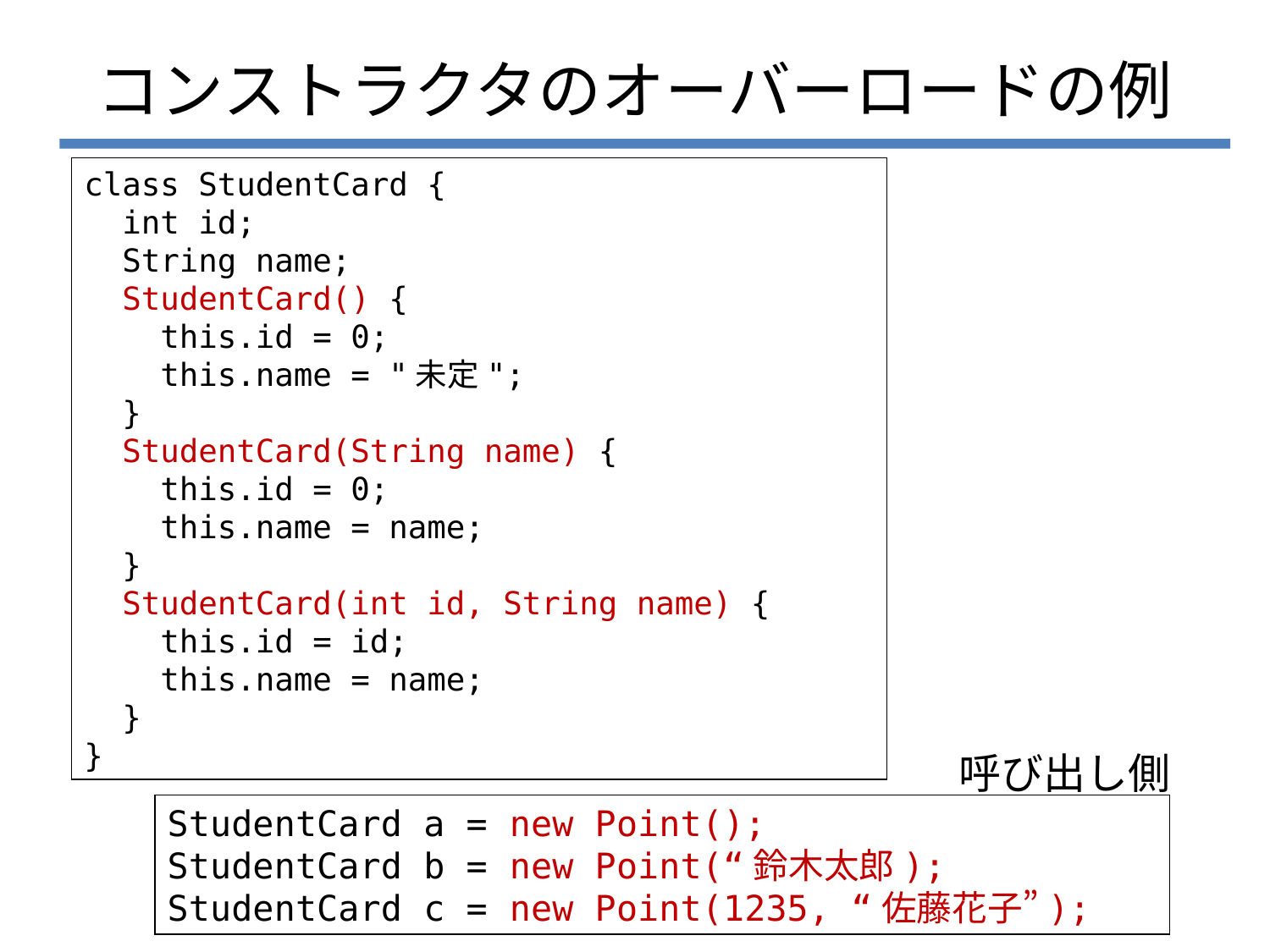

# コンストラクタのオーバーロードの例
class StudentCard {
  int id;
  String name;
  StudentCard() {
    this.id = 0;
    this.name = "未定";
  }
  StudentCard(String name) {
    this.id = 0;
    this.name = name;
  }
  StudentCard(int id, String name) {
    this.id = id;
    this.name = name;
  }
}
呼び出し側
StudentCard a = new Point();
StudentCard b = new Point(“鈴木太郎);
StudentCard c = new Point(1235, “佐藤花子”);